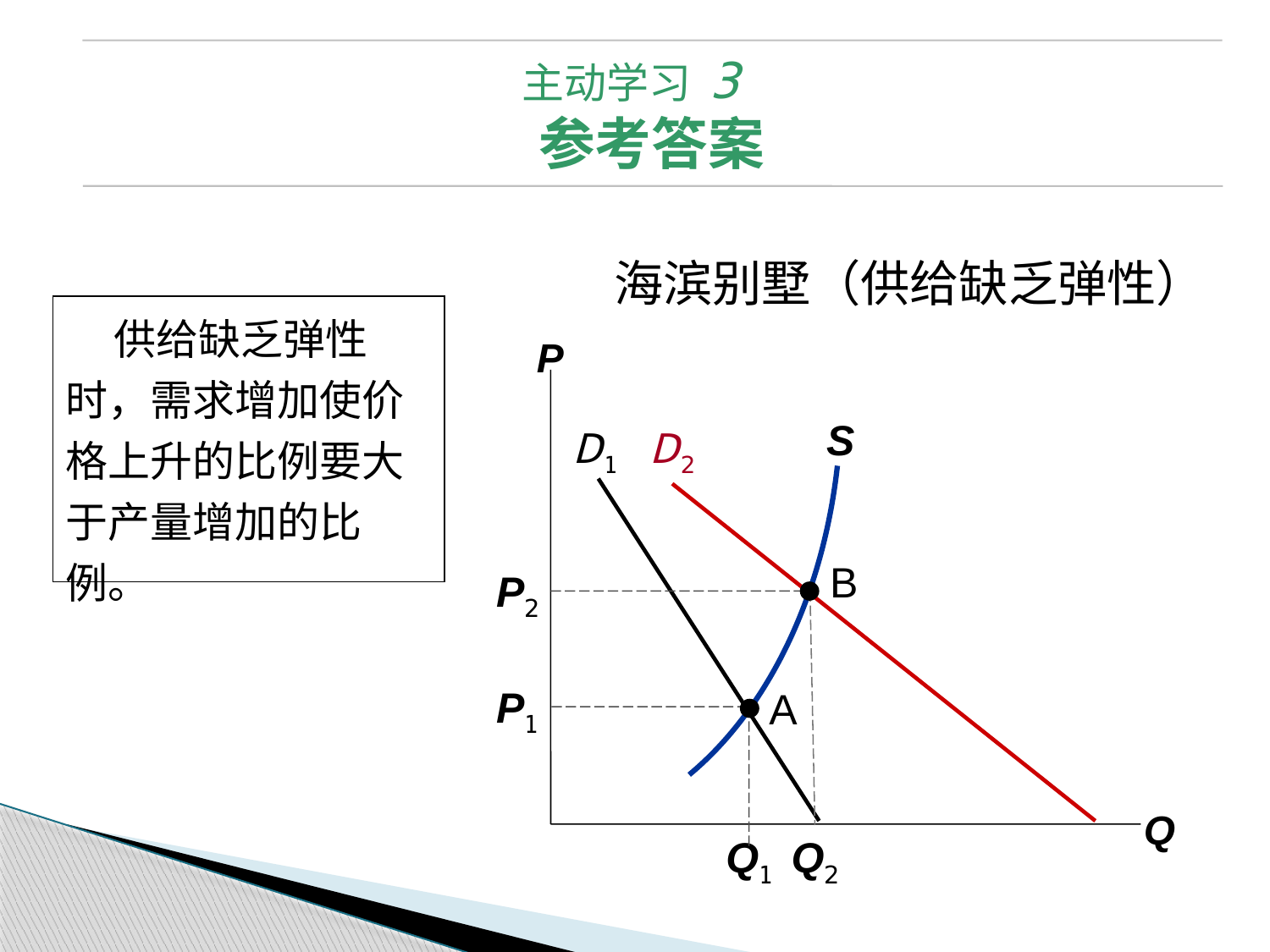

主动学习 3
参考答案
海滨别墅（供给缺乏弹性）
    供给缺乏弹性时，需求增加使价格上升的比例要大于产量增加的比例。
P

Q

S
D1

D2

B

P2

Q2
P1

Q1
A